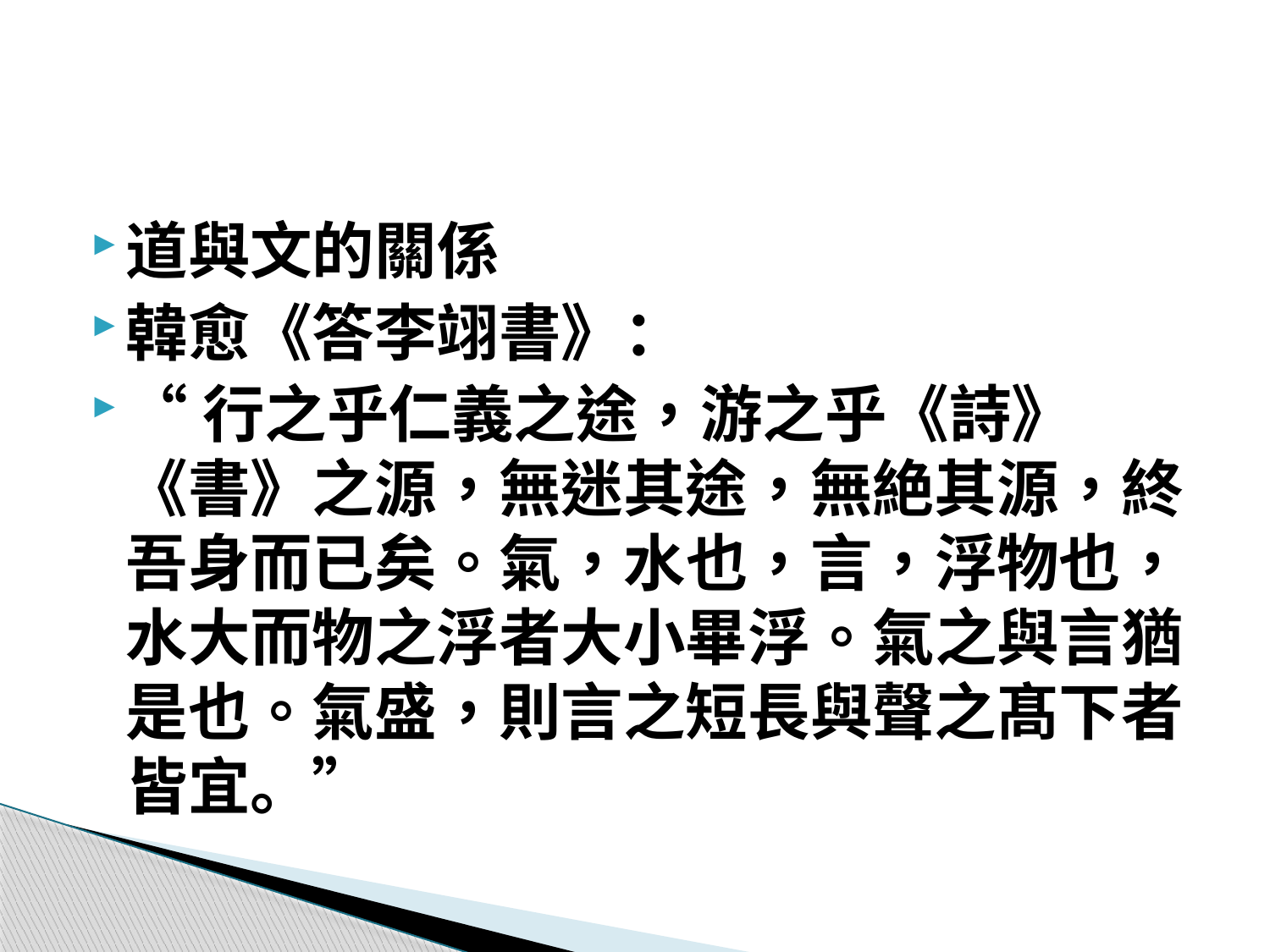

#
道與文的關係
韓愈《答李翊書》：
“行之乎仁義之途，游之乎《詩》《書》之源，無迷其途，無絶其源，終吾身而已矣。氣，水也，言，浮物也，水大而物之浮者大小畢浮。氣之與言猶是也。氣盛，則言之短長與聲之髙下者皆宜。”